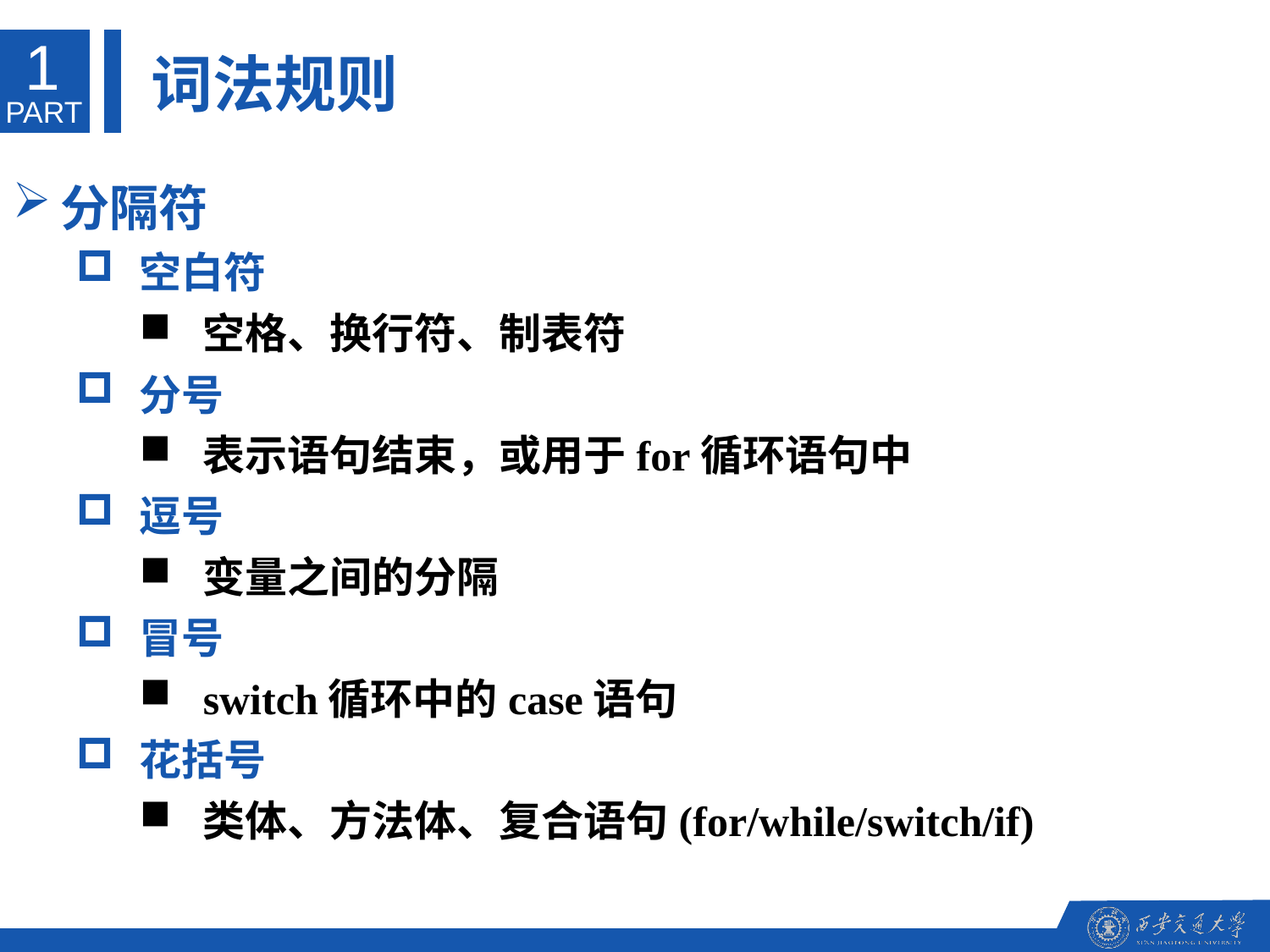

1
词法规则
PART
分隔符
空白符
空格、换行符、制表符
分号
表示语句结束，或用于for循环语句中
逗号
变量之间的分隔
冒号
switch循环中的case语句
花括号
类体、方法体、复合语句(for/while/switch/if)